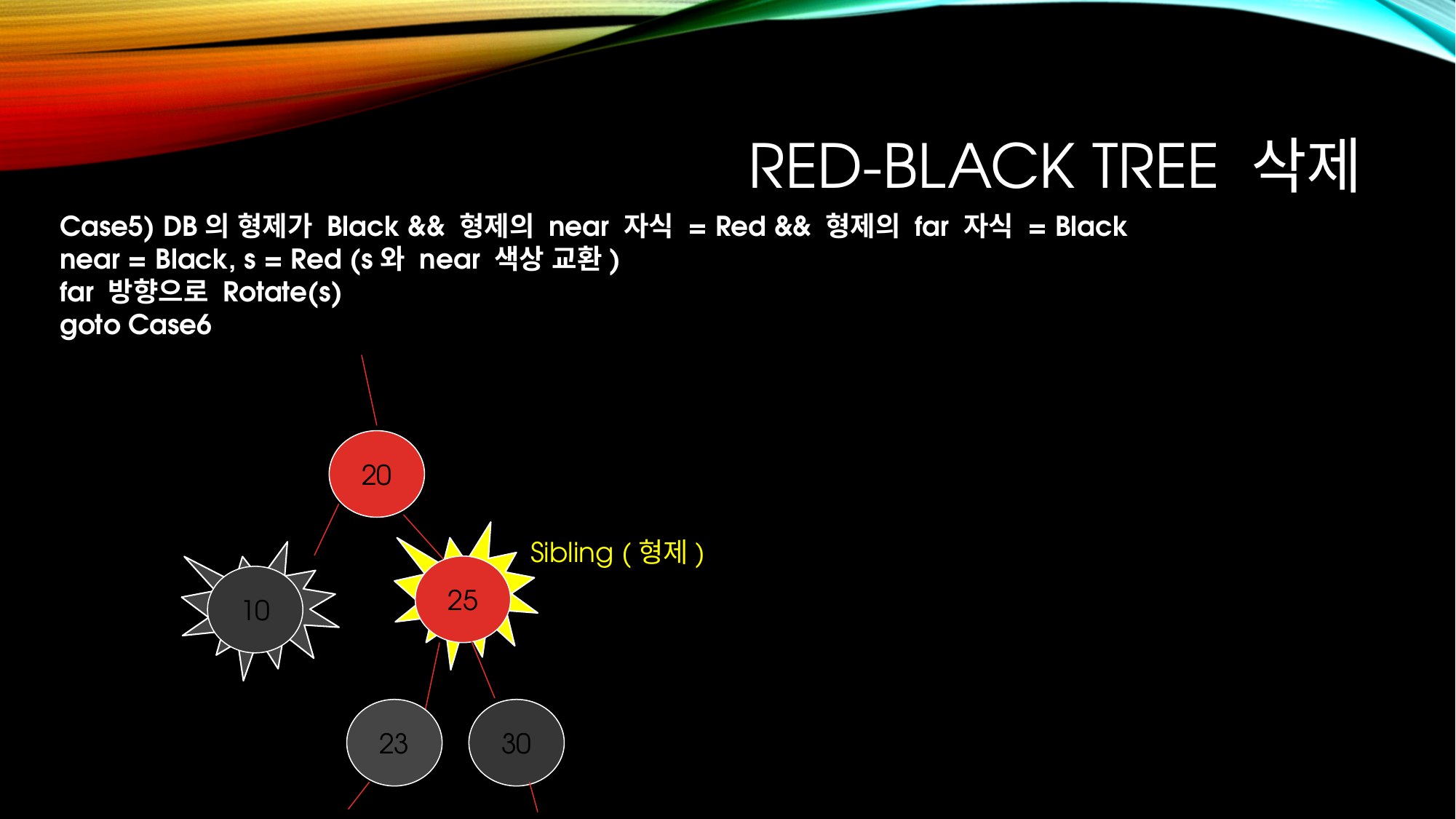

# Red-black tree 삭제
Case5) DB의 형제가 Black && 형제의 near 자식 = Red && 형제의 far 자식 = Black
near = Black, s = Red (s와 near 색상 교환)
far 방향으로 Rotate(s)
goto Case6
20

Sibling (형제)

25
10
23
30